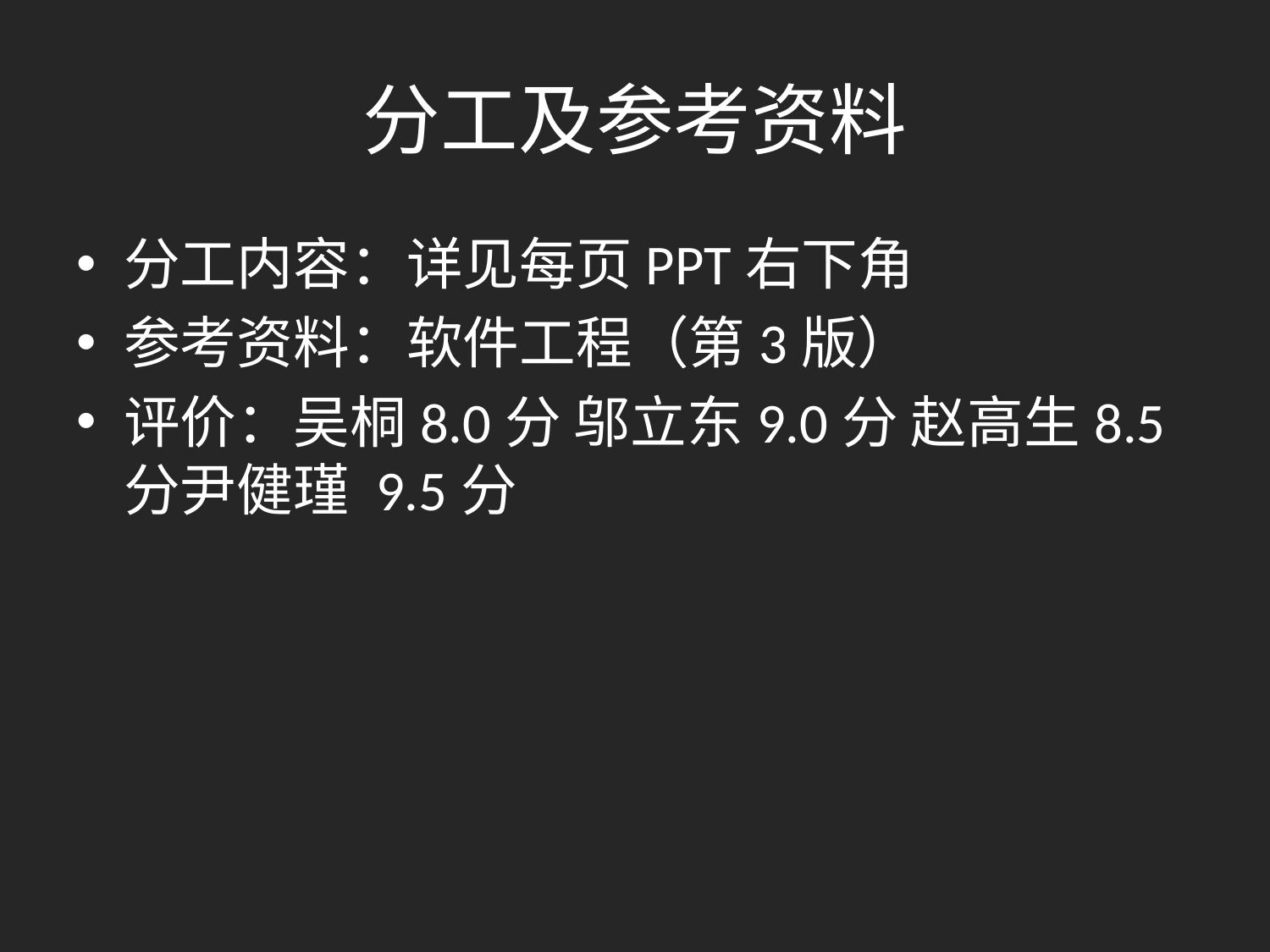

# 分工及参考资料
分工内容：详见每页PPT右下角
参考资料：软件工程（第3版）
评价：吴桐8.0分 邬立东9.0分 赵高生8.5分尹健瑾 9.5分